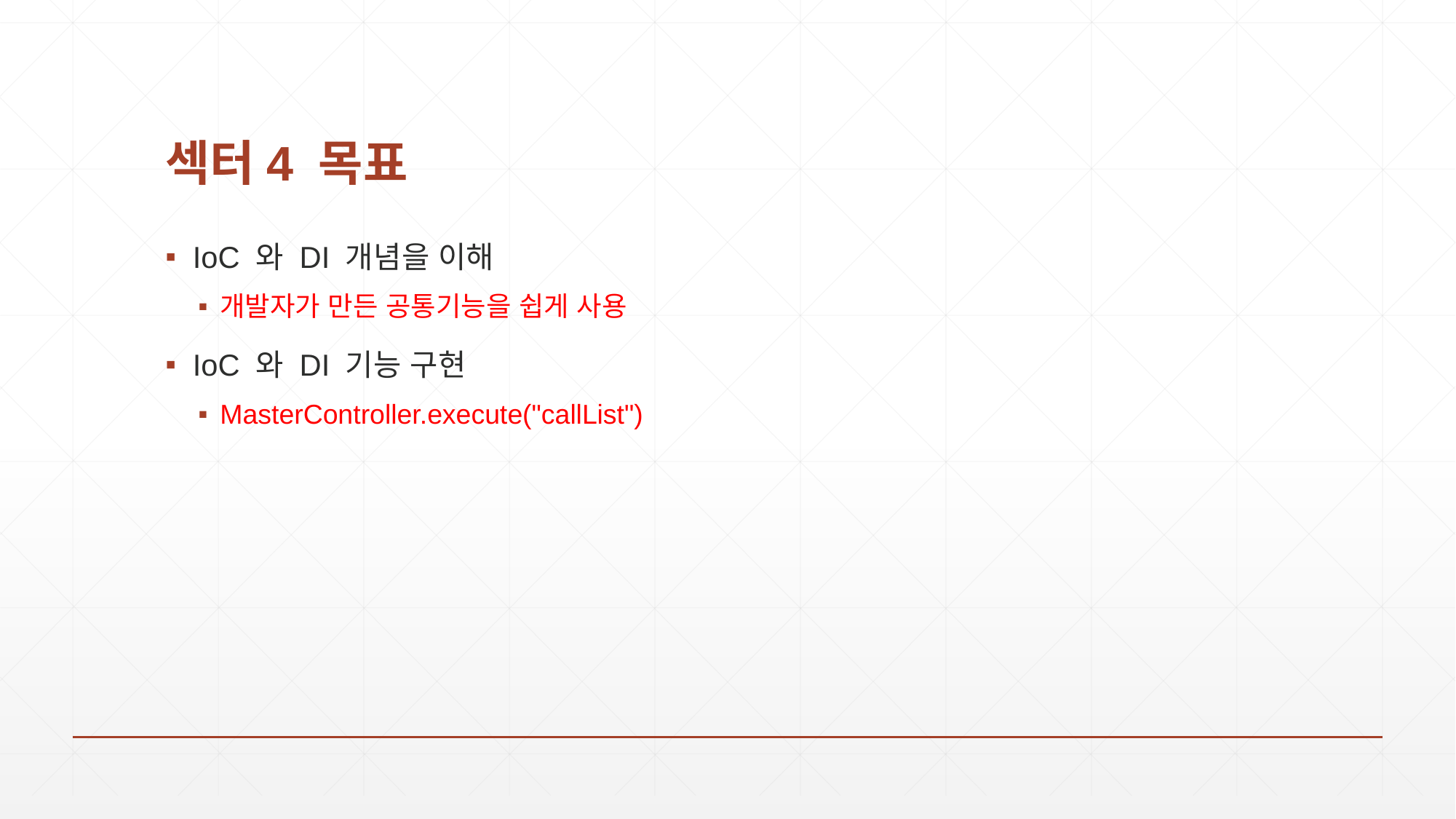

# 섹터4 목표
IoC 와 DI 개념을 이해
개발자가 만든 공통기능을 쉽게 사용
IoC 와 DI 기능 구현
MasterController.execute("callList")